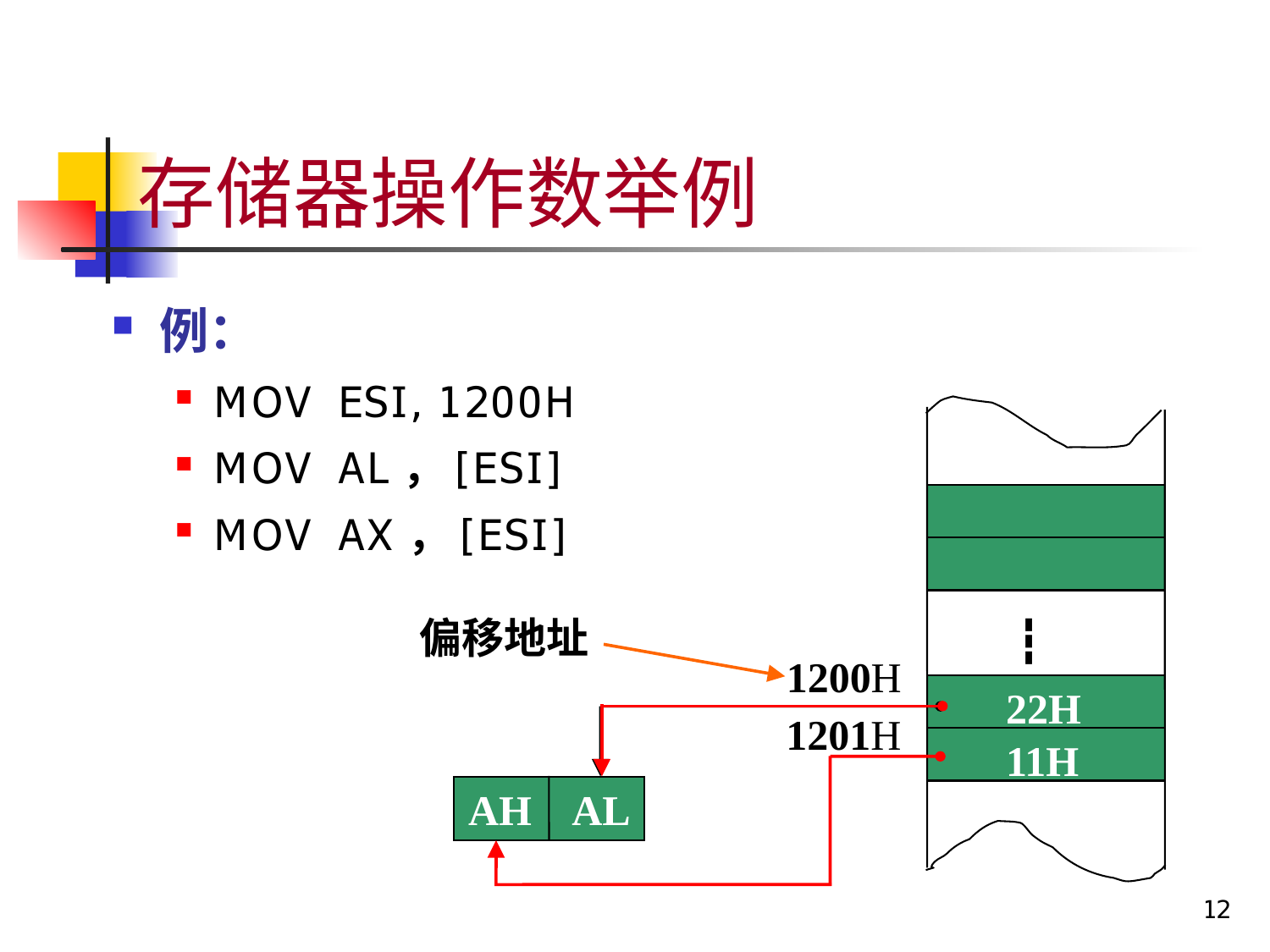

# 存储器操作数举例
例：
MOV  ESI, 1200H
MOV  AL，[ESI]
MOV  AX，[ESI]

偏移地址
┇

1200H

22H
1201H

11H

AH    AL

12